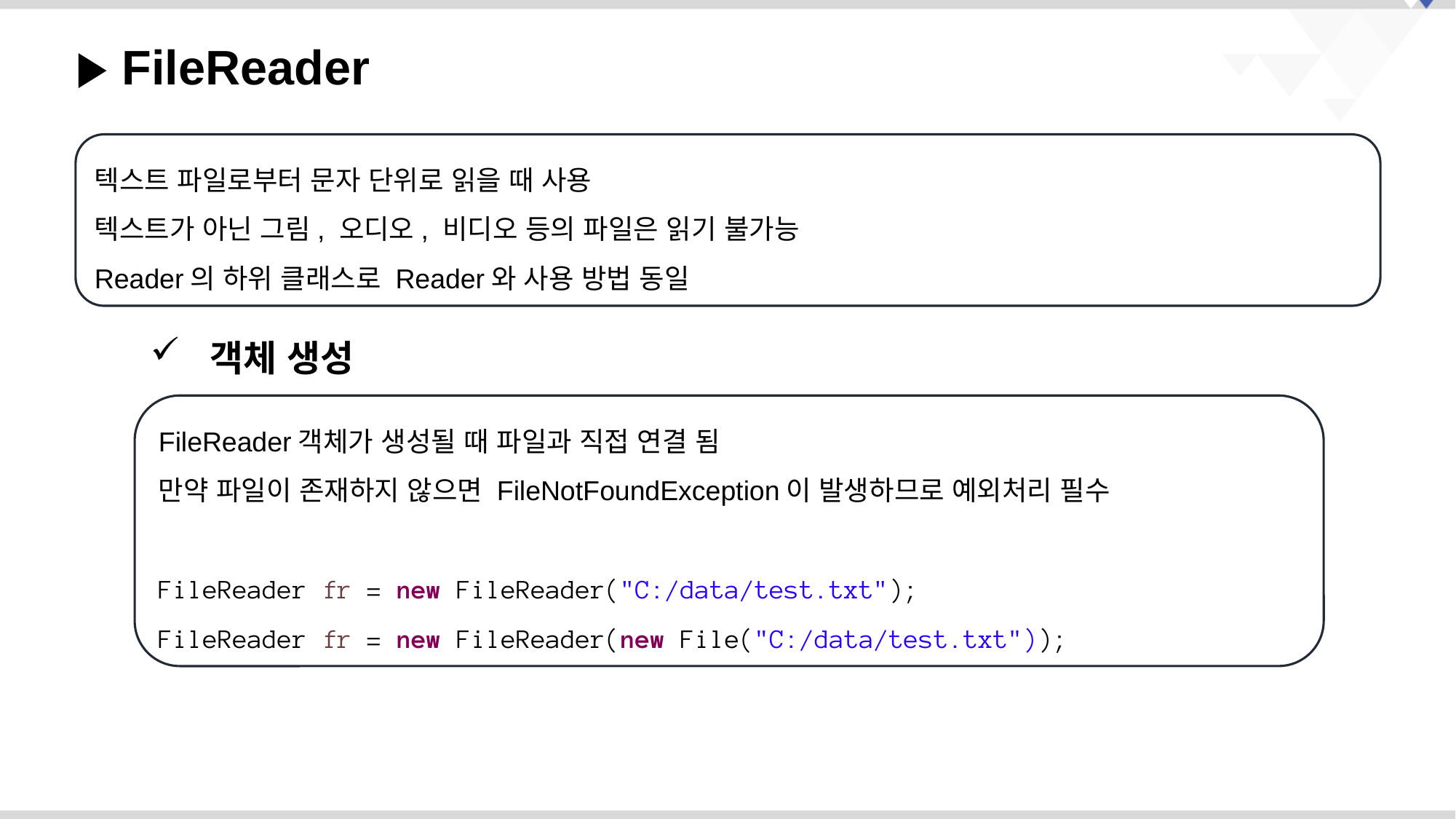

▶ FileReader
텍스트 파일로부터 문자 단위로 읽을 때 사용
텍스트가 아닌 그림, 오디오, 비디오 등의 파일은 읽기 불가능
Reader의 하위 클래스로 Reader와 사용 방법 동일
 객체 생성
FileReader객체가 생성될 때 파일과 직접 연결 됨
만약 파일이 존재하지 않으면 FileNotFoundException이 발생하므로 예외처리 필수

FileReader fr = new FileReader("C:/data/test.txt");
FileReader fr = new FileReader(new File("C:/data/test.txt"));